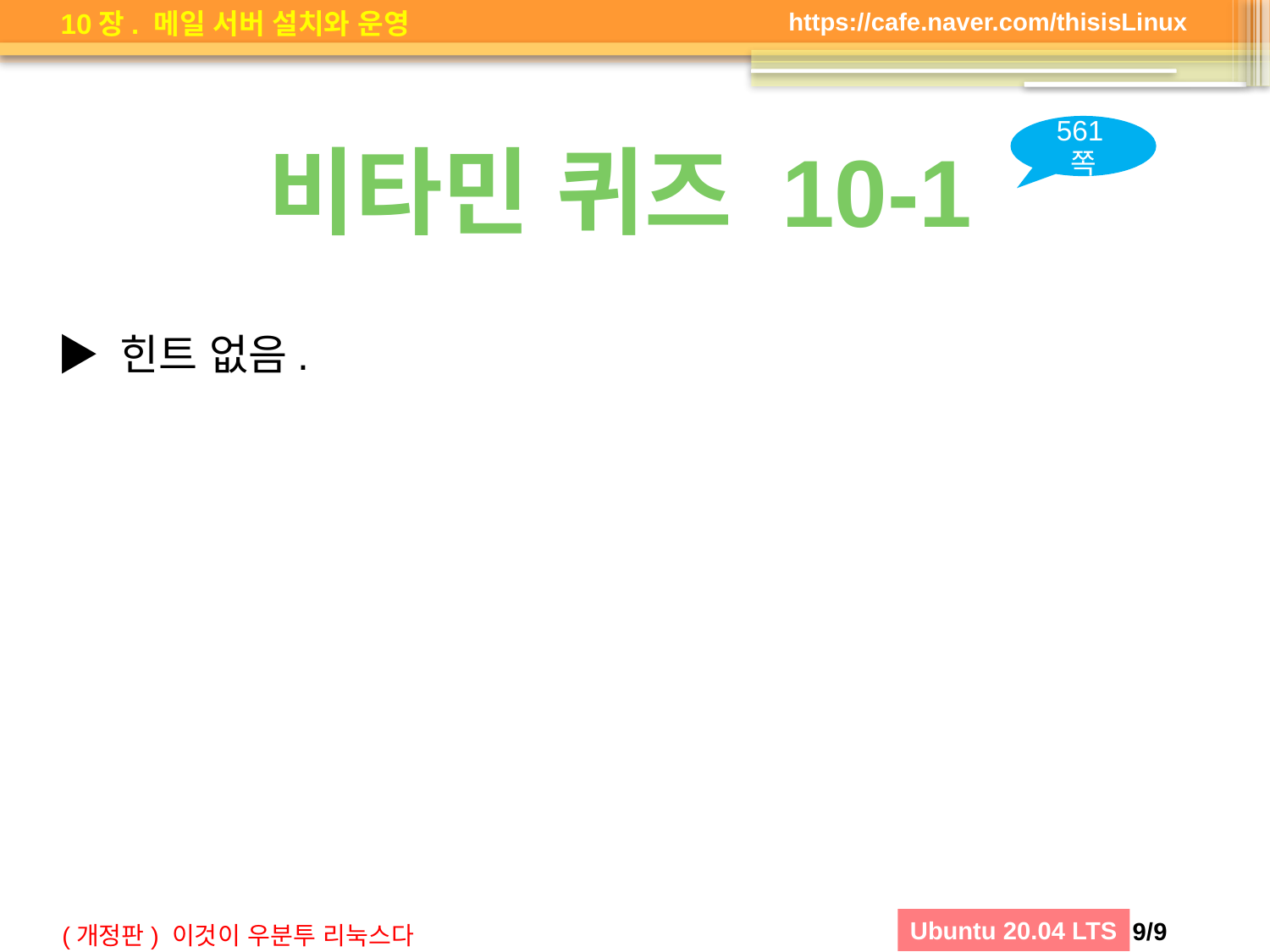

561쪽
비타민 퀴즈 10-1
▶ 힌트 없음.